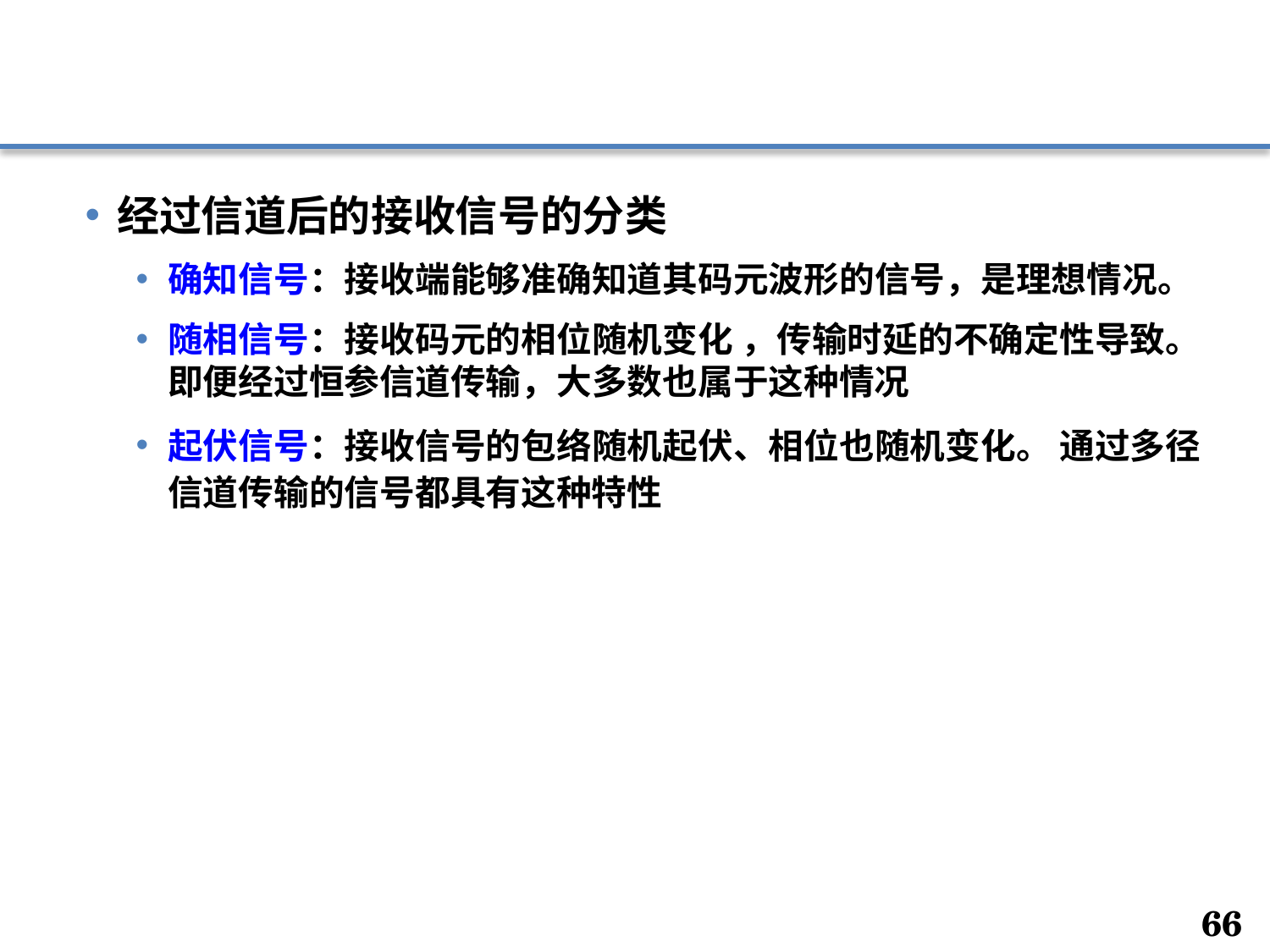

#
经过信道后的接收信号的分类
确知信号：接收端能够准确知道其码元波形的信号，是理想情况。
随相信号：接收码元的相位随机变化 ，传输时延的不确定性导致。即便经过恒参信道传输，大多数也属于这种情况
起伏信号：接收信号的包络随机起伏、相位也随机变化。 通过多径信道传输的信号都具有这种特性
66